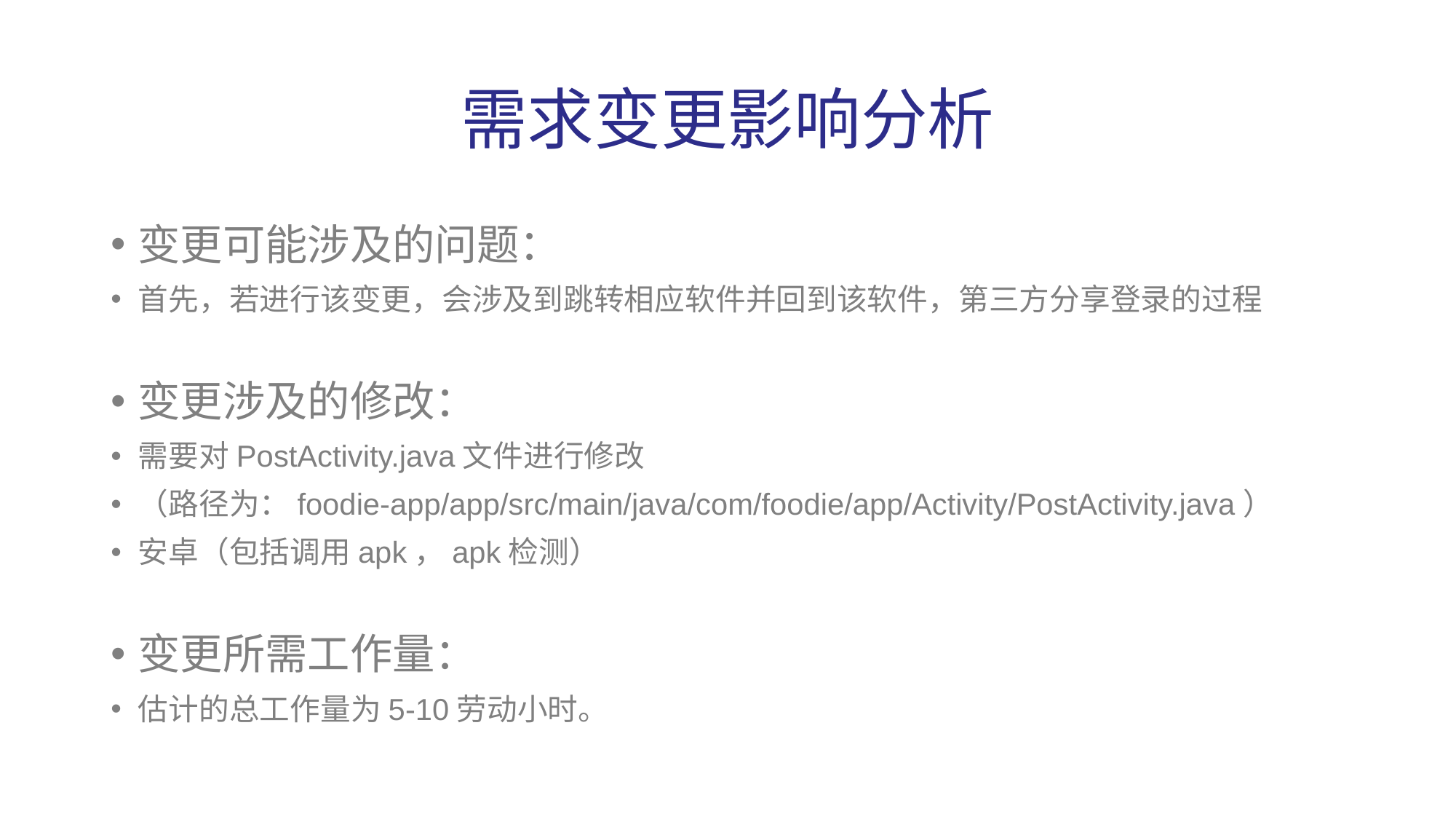

需求变更影响分析
变更可能涉及的问题：
首先，若进行该变更，会涉及到跳转相应软件并回到该软件，第三方分享登录的过程

变更涉及的修改：
需要对PostActivity.java文件进行修改
（路径为：foodie-app/app/src/main/java/com/foodie/app/Activity/PostActivity.java）
安卓（包括调用apk，apk检测）

变更所需工作量：
估计的总工作量为5-10劳动小时。